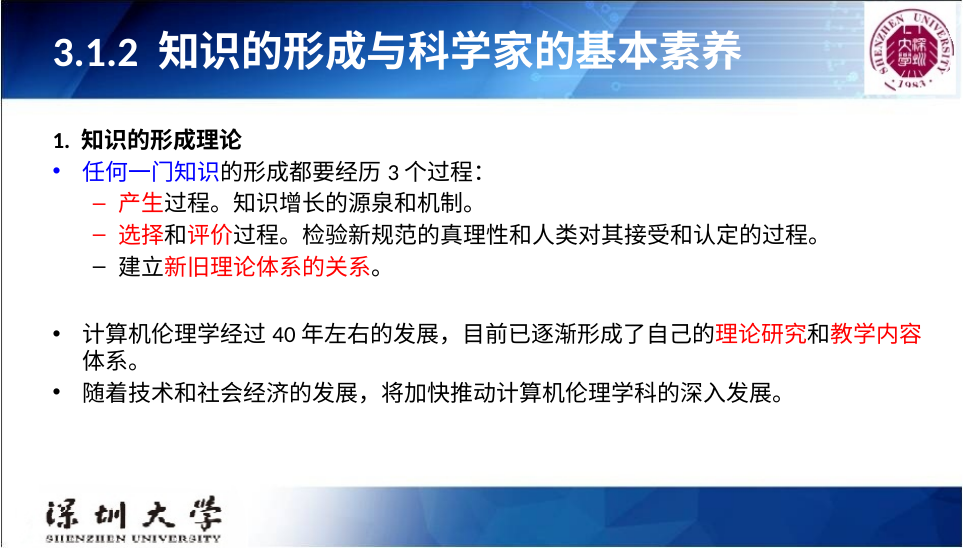

# 3.1.2 知识的形成与科学家的基本素养
1. 知识的形成理论
任何一门知识的形成都要经历3个过程：
产生过程。知识增长的源泉和机制。
选择和评价过程。检验新规范的真理性和人类对其接受和认定的过程。
建立新旧理论体系的关系。

计算机伦理学经过40年左右的发展，目前已逐渐形成了自己的理论研究和教学内容体系。
随着技术和社会经济的发展，将加快推动计算机伦理学科的深入发展。
93